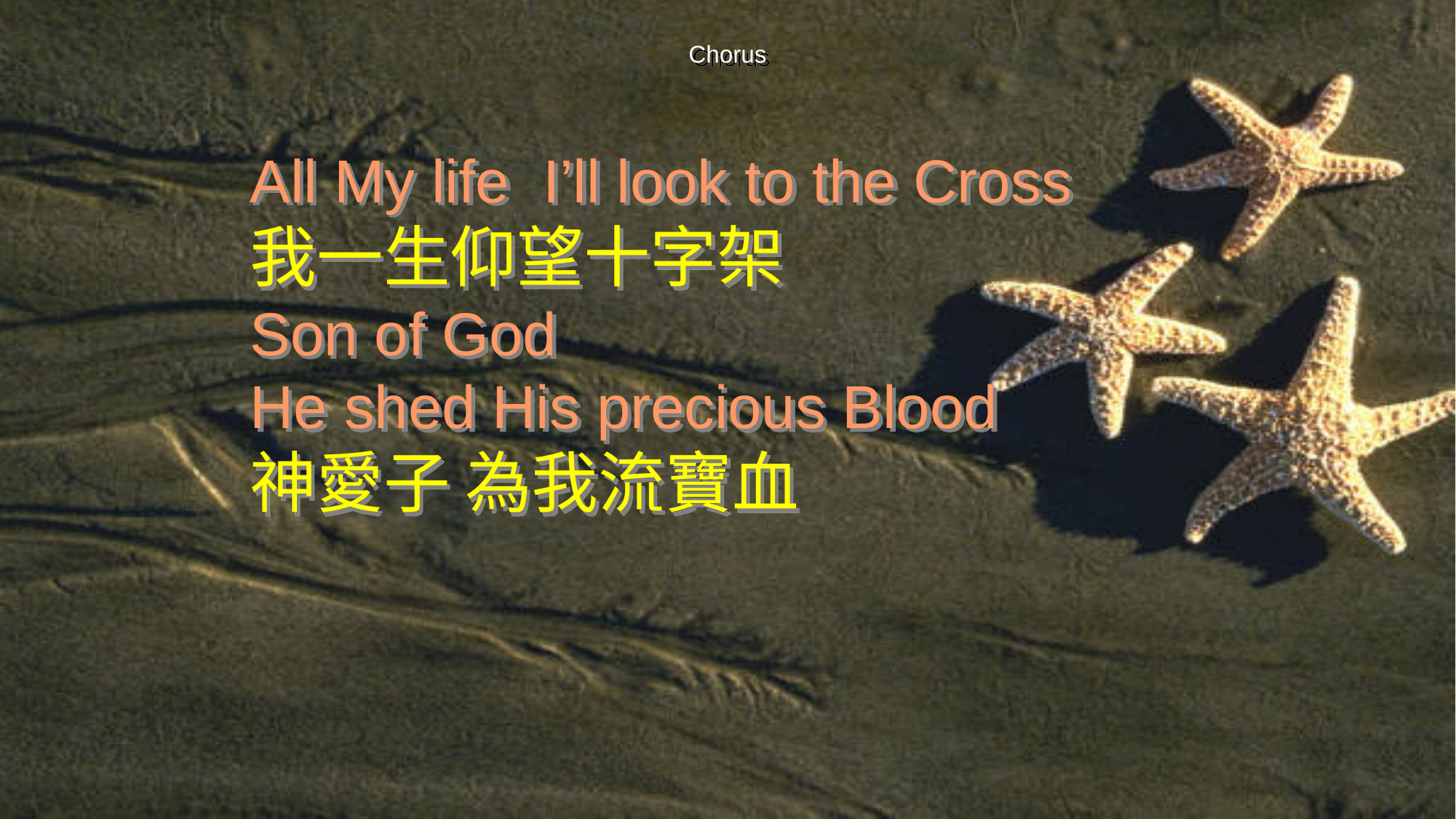

Chorus
All My life  I’ll look to the Cross
我一生仰望十字架
Son of God
He shed His precious Blood
神愛子 為我流寶血